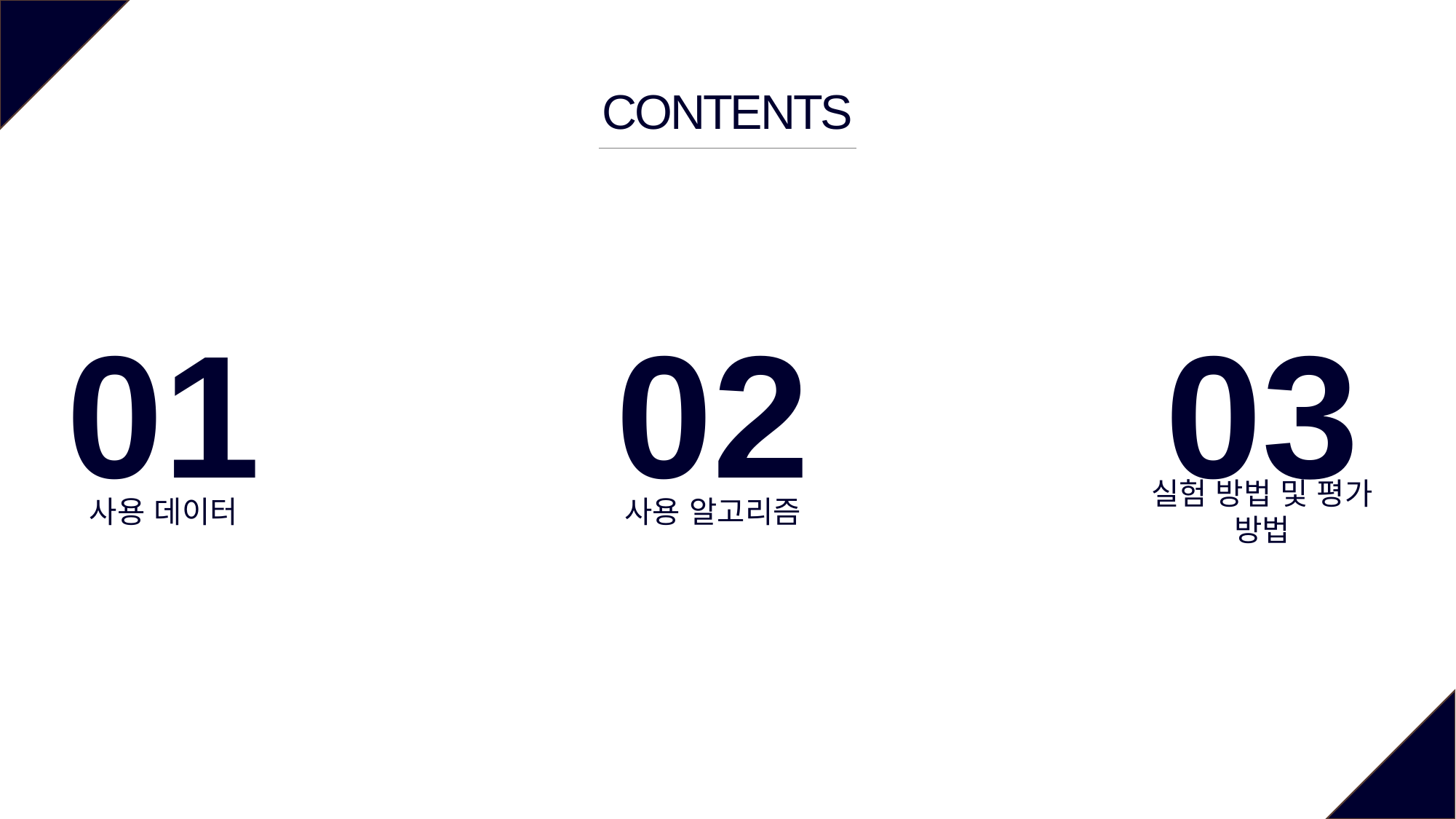

CONTENTS
01
02
03
사용 데이터
사용 알고리즘
실험 방법 및 평가 방법